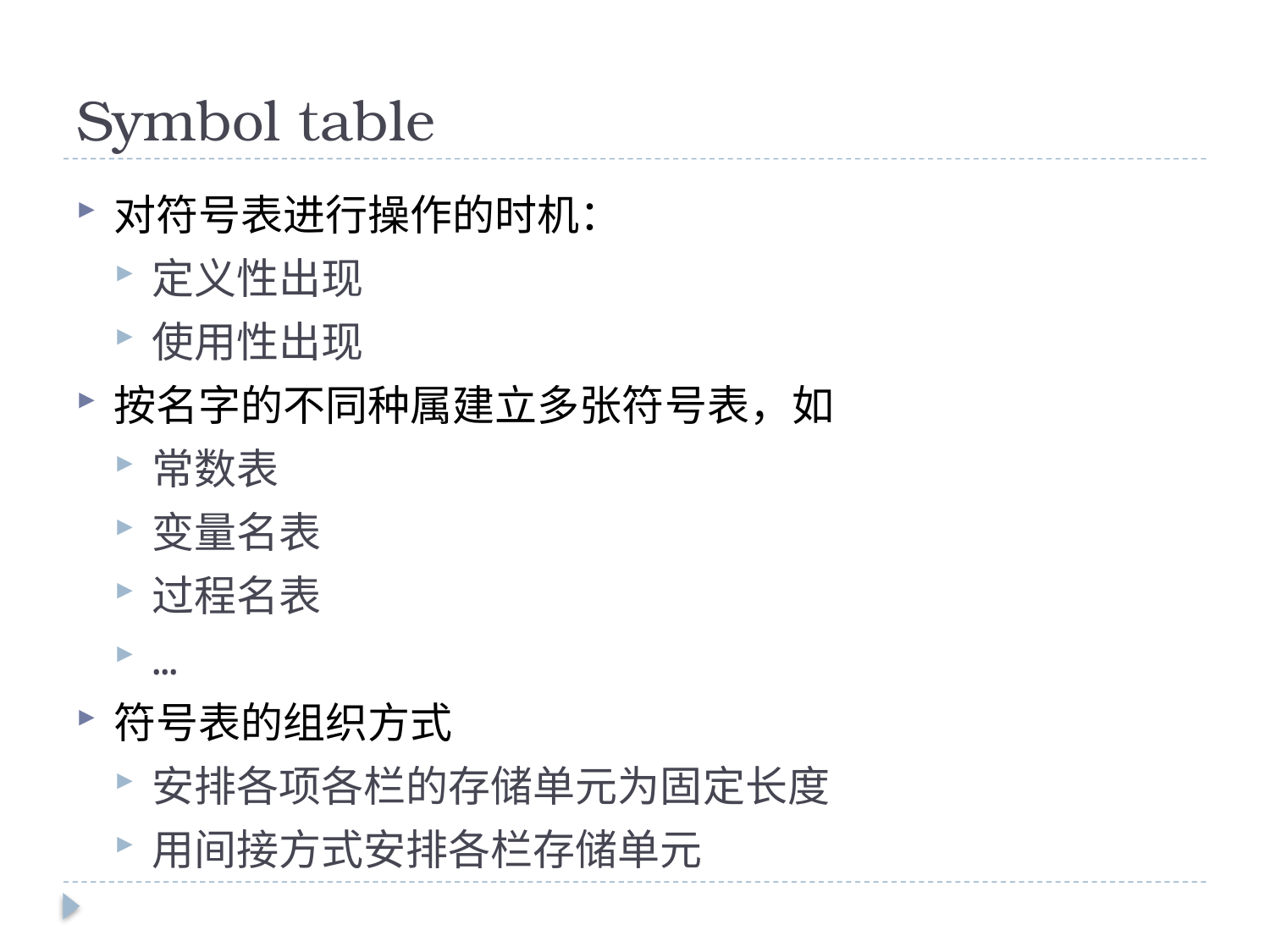

# Symbol table
对符号表进行操作的时机：
定义性出现
使用性出现
按名字的不同种属建立多张符号表，如
常数表
变量名表
过程名表
…
符号表的组织方式
安排各项各栏的存储单元为固定长度
用间接方式安排各栏存储单元
7